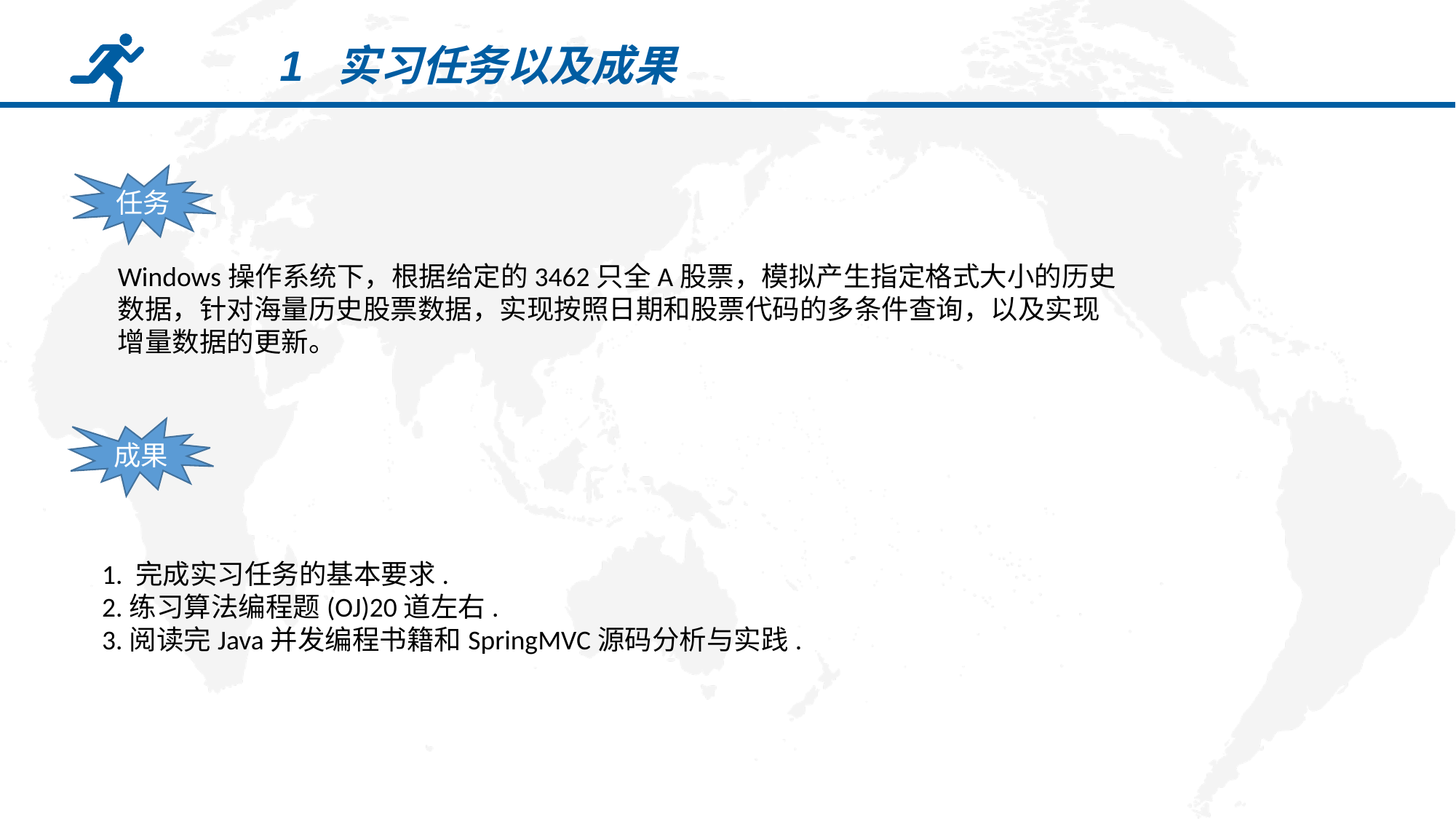

1  实习任务以及成果
任务
Windows操作系统下，根据给定的3462只全A股票，模拟产生指定格式大小的历史数据，针对海量历史股票数据，实现按照日期和股票代码的多条件查询，以及实现增量数据的更新。
成果
 1. 完成实习任务的基本要求.
 2.练习算法编程题(OJ)20道左右.
 3.阅读完Java并发编程书籍和SpringMVC源码分析与实践.